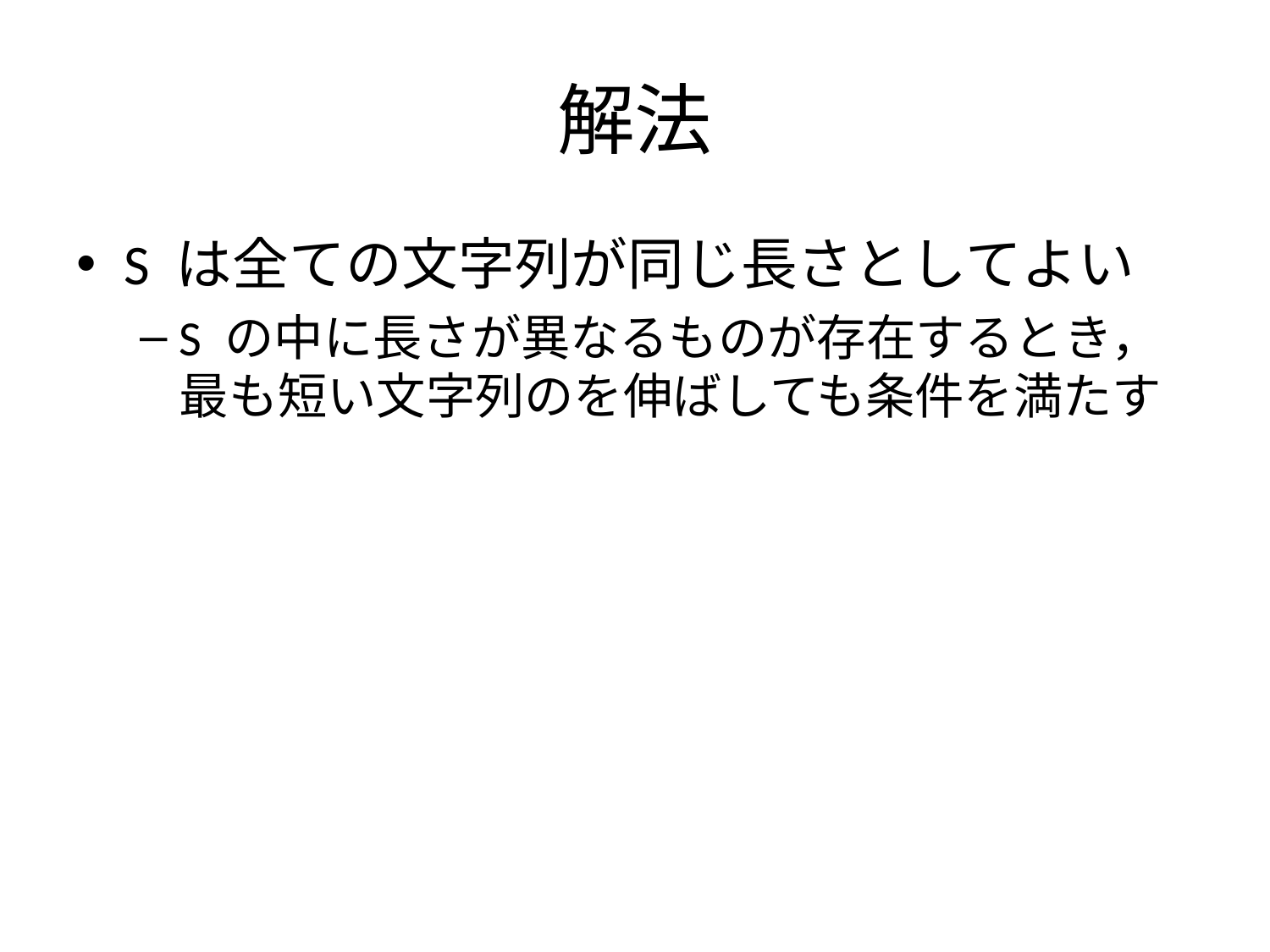

# 解法
S は全ての文字列が同じ長さとしてよい
S の中に長さが異なるものが存在するとき，
最も短い文字列のを伸ばしても条件を満たす